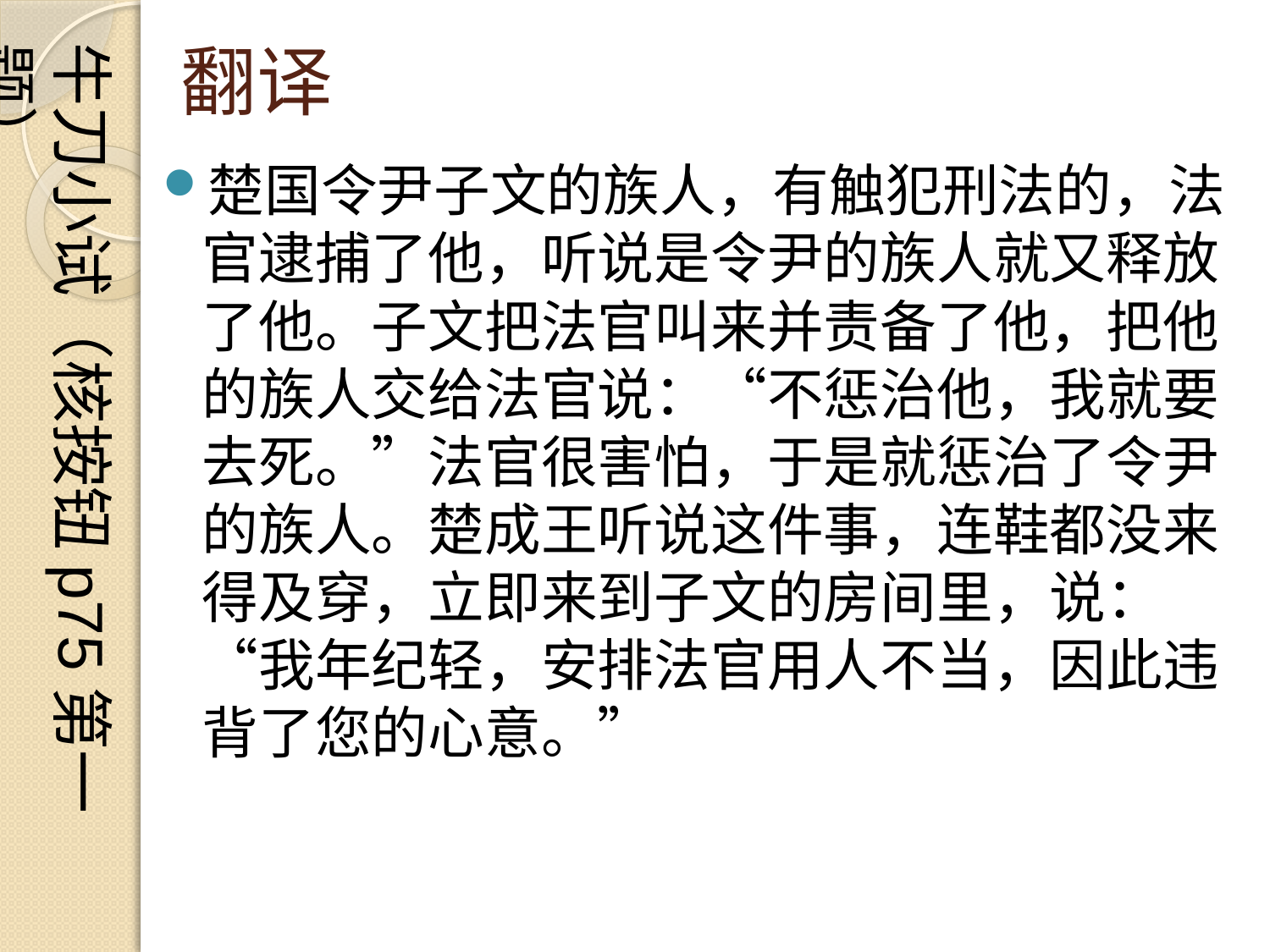

# 翻译
牛刀小试（核按钮p75第一题）
楚国令尹子文的族人，有触犯刑法的，法官逮捕了他，听说是令尹的族人就又释放了他。子文把法官叫来并责备了他，把他的族人交给法官说：“不惩治他，我就要去死。”法官很害怕，于是就惩治了令尹的族人。楚成王听说这件事，连鞋都没来得及穿，立即来到子文的房间里，说：“我年纪轻，安排法官用人不当，因此违背了您的心意。”